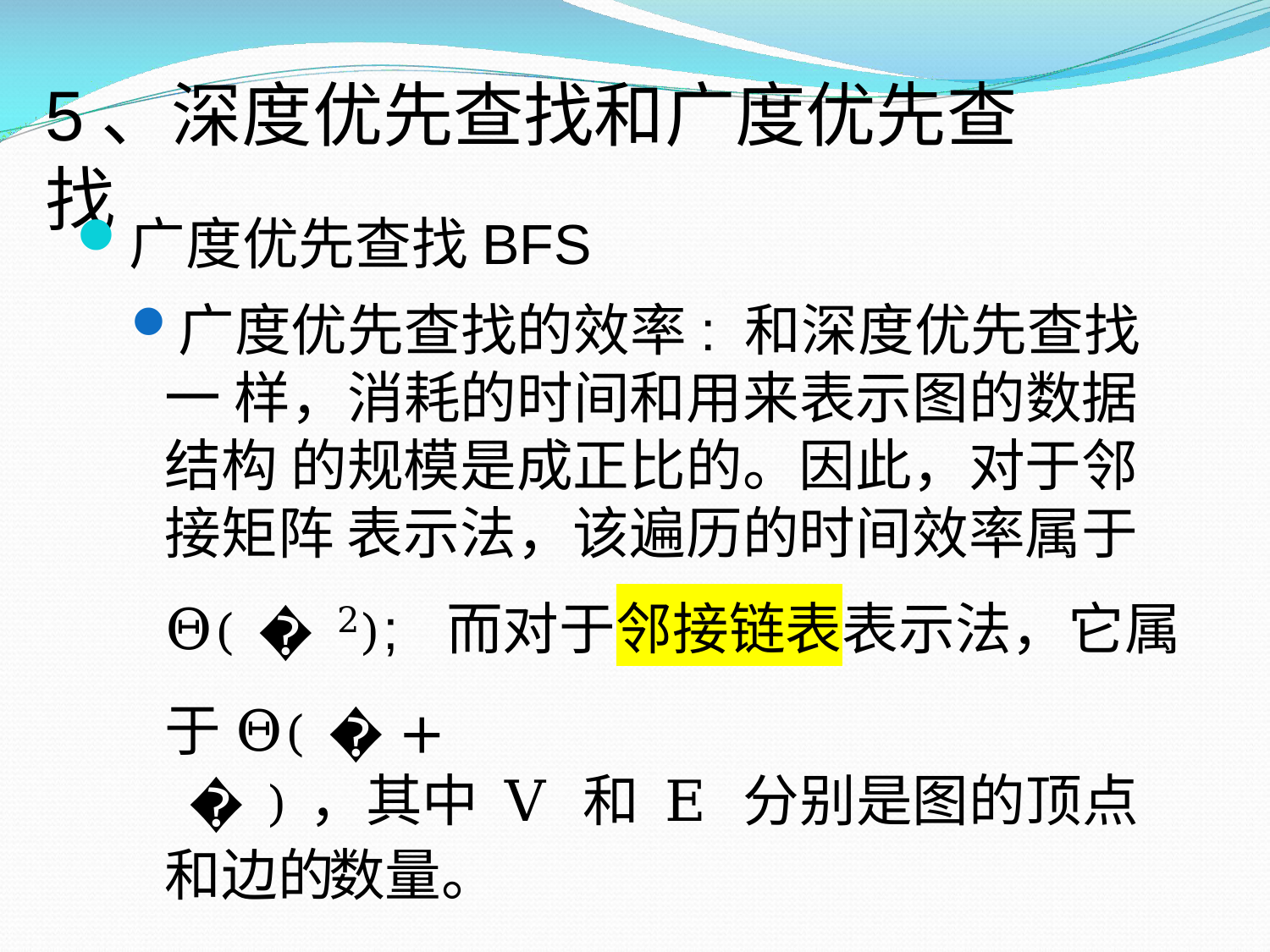

# 5、深度优先查找和广度优先查找
广度优先查找BFS
广度优先查找的效率: 和深度优先查找一 样，消耗的时间和用来表示图的数据结构 的规模是成正比的。因此，对于邻接矩阵 表示法，该遍历的时间效率属于Θ( � 2);  而对于邻接链表表示法，它属于Θ( � +
 � )，其中 V 和 E 分别是图的顶点和边的 数量。